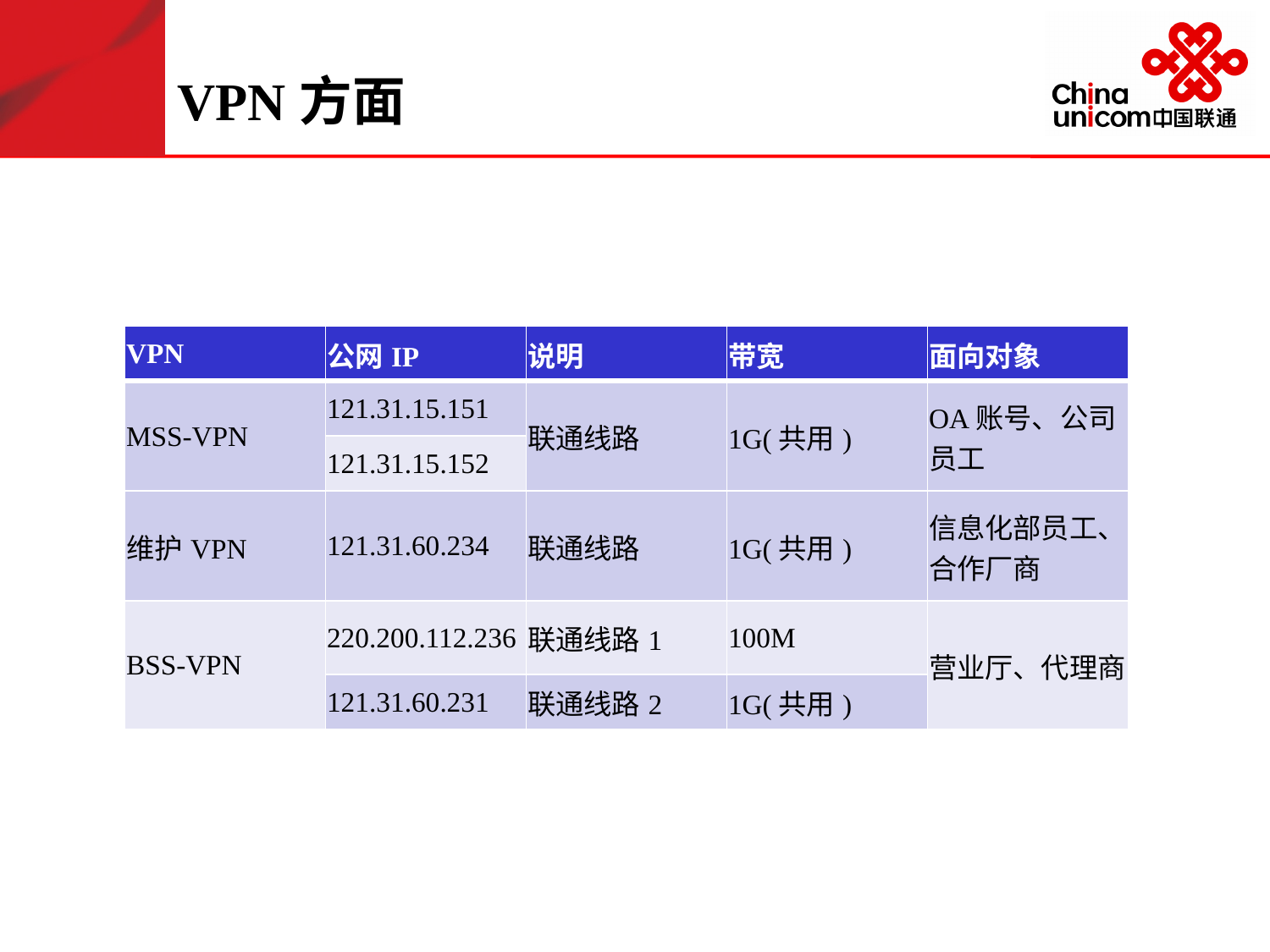

# VPN方面
| VPN | 公网IP | 说明 | 带宽 | 面向对象 |
| --- | --- | --- | --- | --- |
| MSS-VPN | 121.31.15.151 | 联通线路 | 1G(共用) | OA账号、公司员工 |
|  | 121.31.15.152 |  |  |  |
| 维护VPN | 121.31.60.234 | 联通线路 | 1G(共用) | 信息化部员工、合作厂商 |
| BSS-VPN | 220.200.112.236 | 联通线路1 | 100M | 营业厅、代理商 |
|  | 121.31.60.231 | 联通线路2 | 1G(共用) |  |